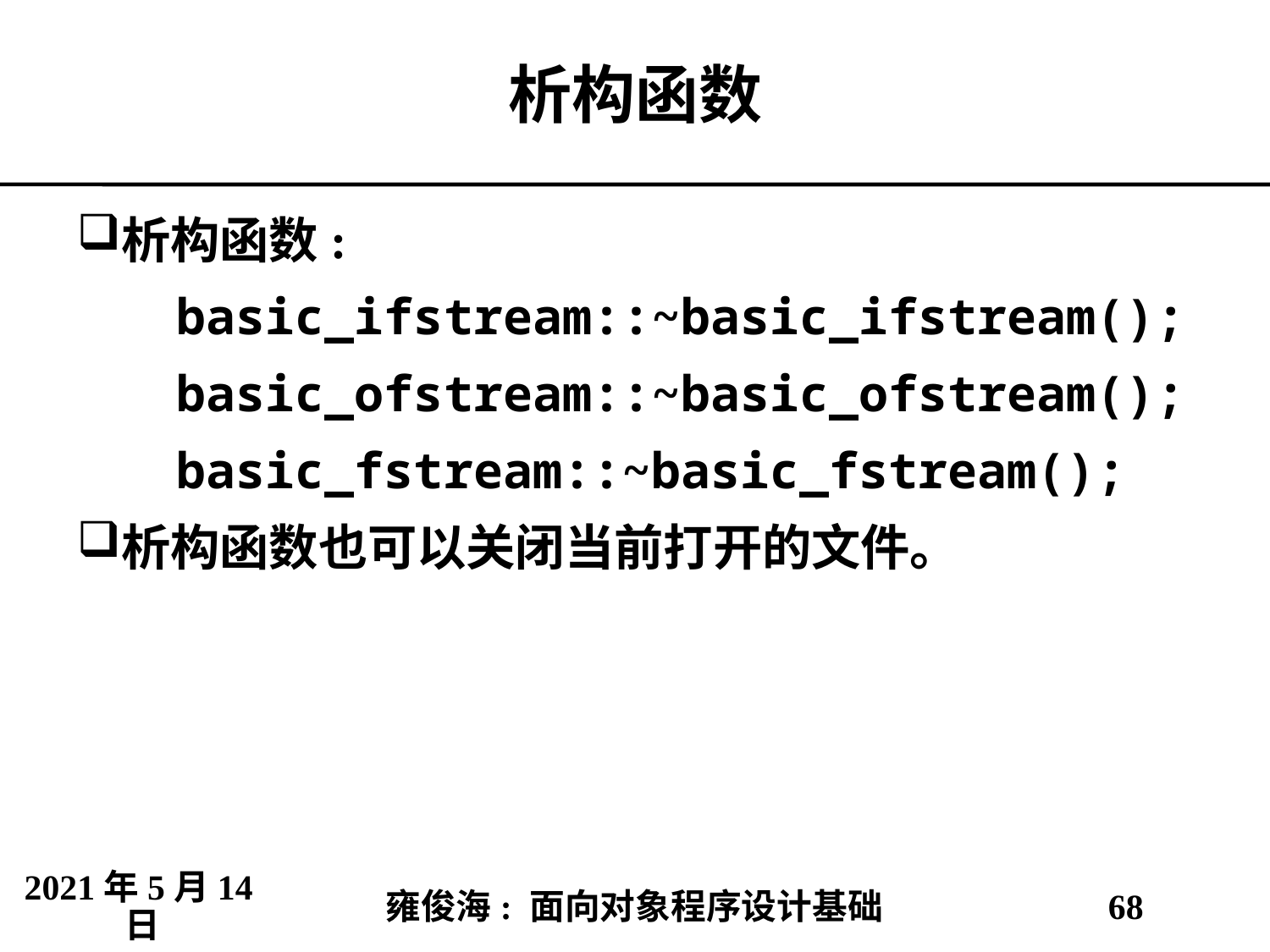

# 析构函数

析构函数:
basic_ifstream::~basic_ifstream();
basic_ofstream::~basic_ofstream();
basic_fstream::~basic_fstream();
析构函数也可以关闭当前打开的文件。
2021年5月14日
雍俊海: 面向对象程序设计基础
68